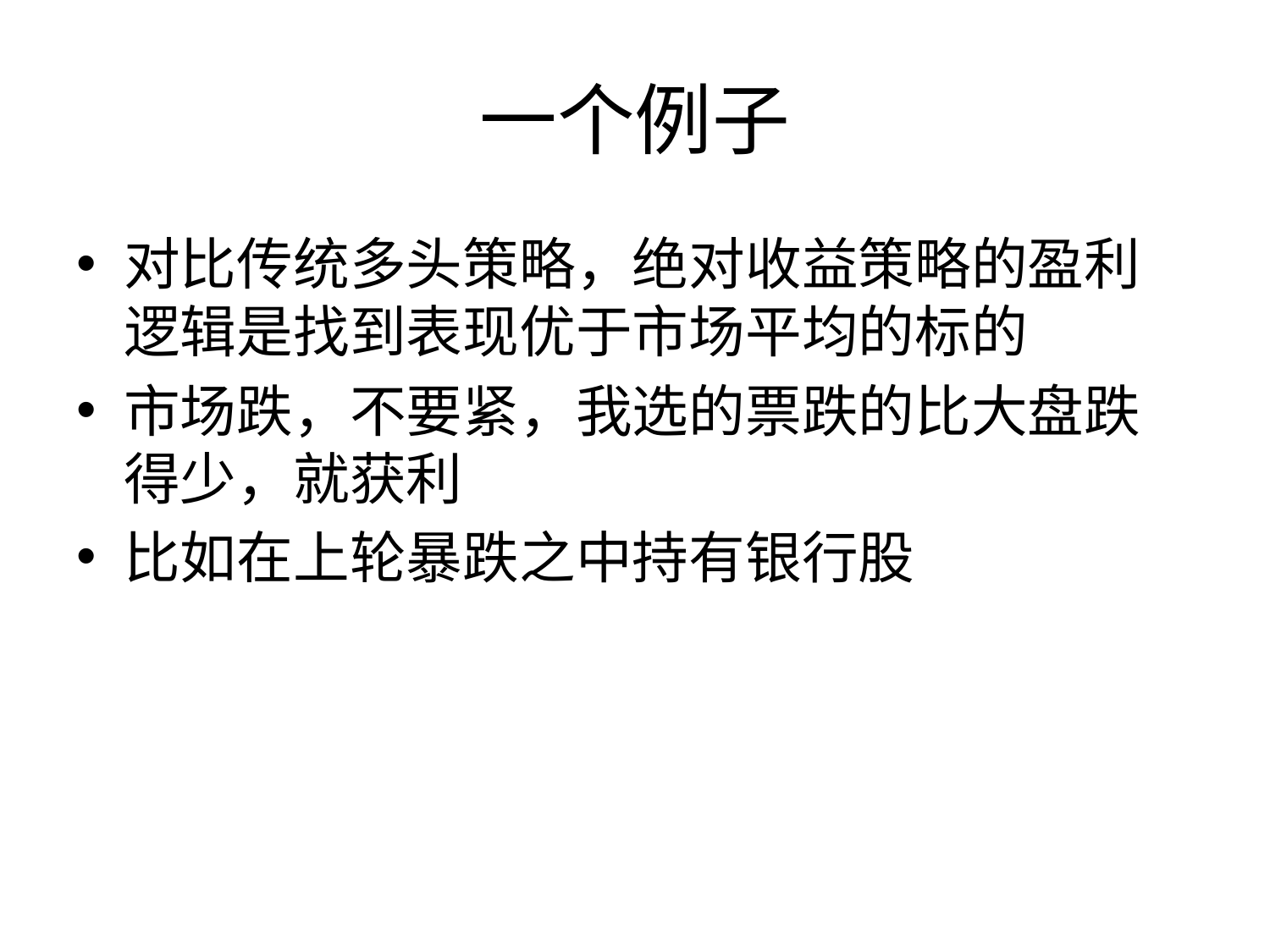

# 一个例子
对比传统多头策略，绝对收益策略的盈利逻辑是找到表现优于市场平均的标的
市场跌，不要紧，我选的票跌的比大盘跌得少，就获利
比如在上轮暴跌之中持有银行股